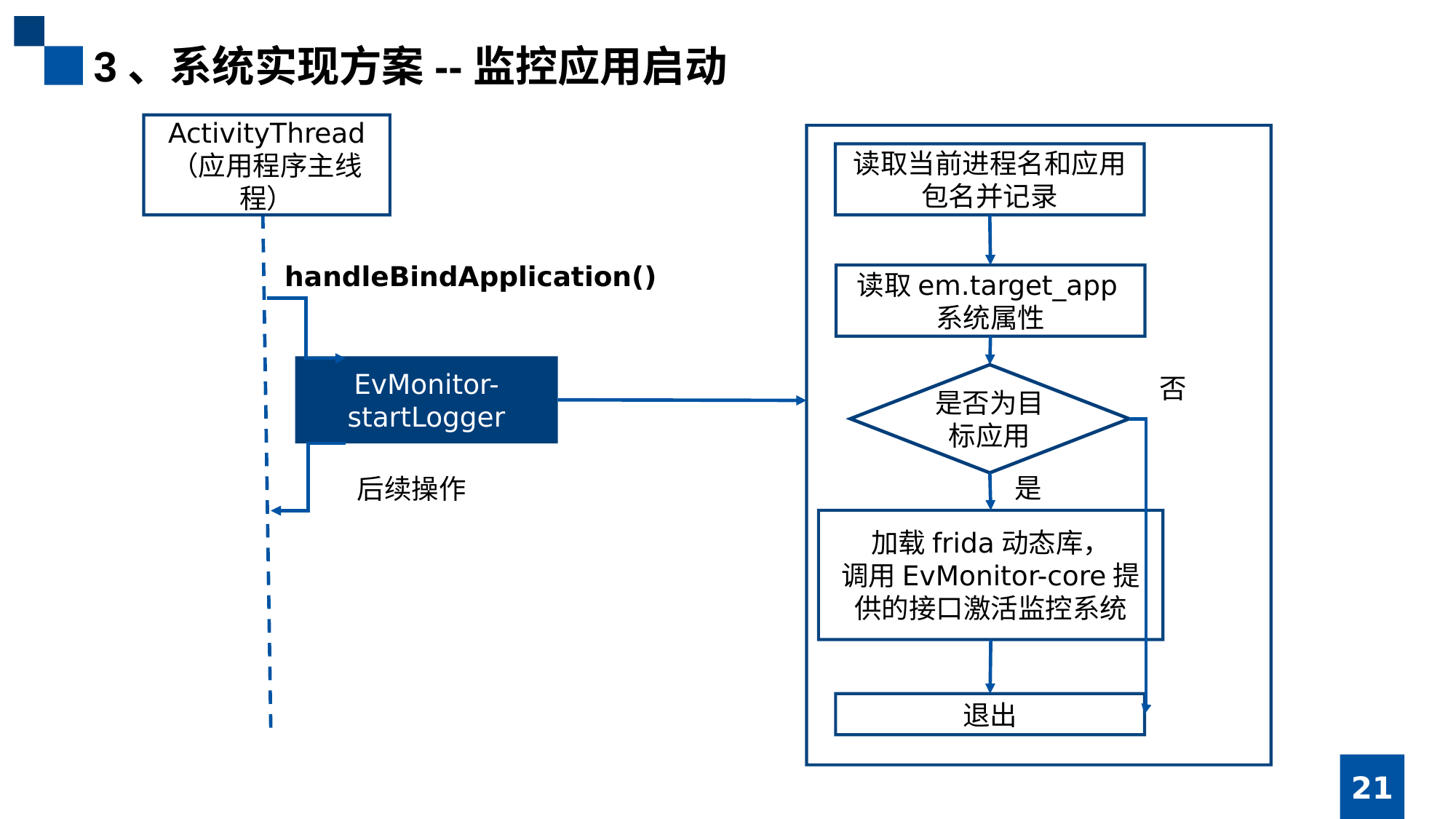

3、系统实现方案--监控应用启动
ActivityThread
（应用程序主线程）

读取当前进程名和应用包名并记录
handleBindApplication()
读取em.target_app系统属性
EvMonitor-startLogger
是否为目标应用
否
是
后续操作
加载frida动态库，
调用EvMonitor-core提供的接口激活监控系统
退出
21